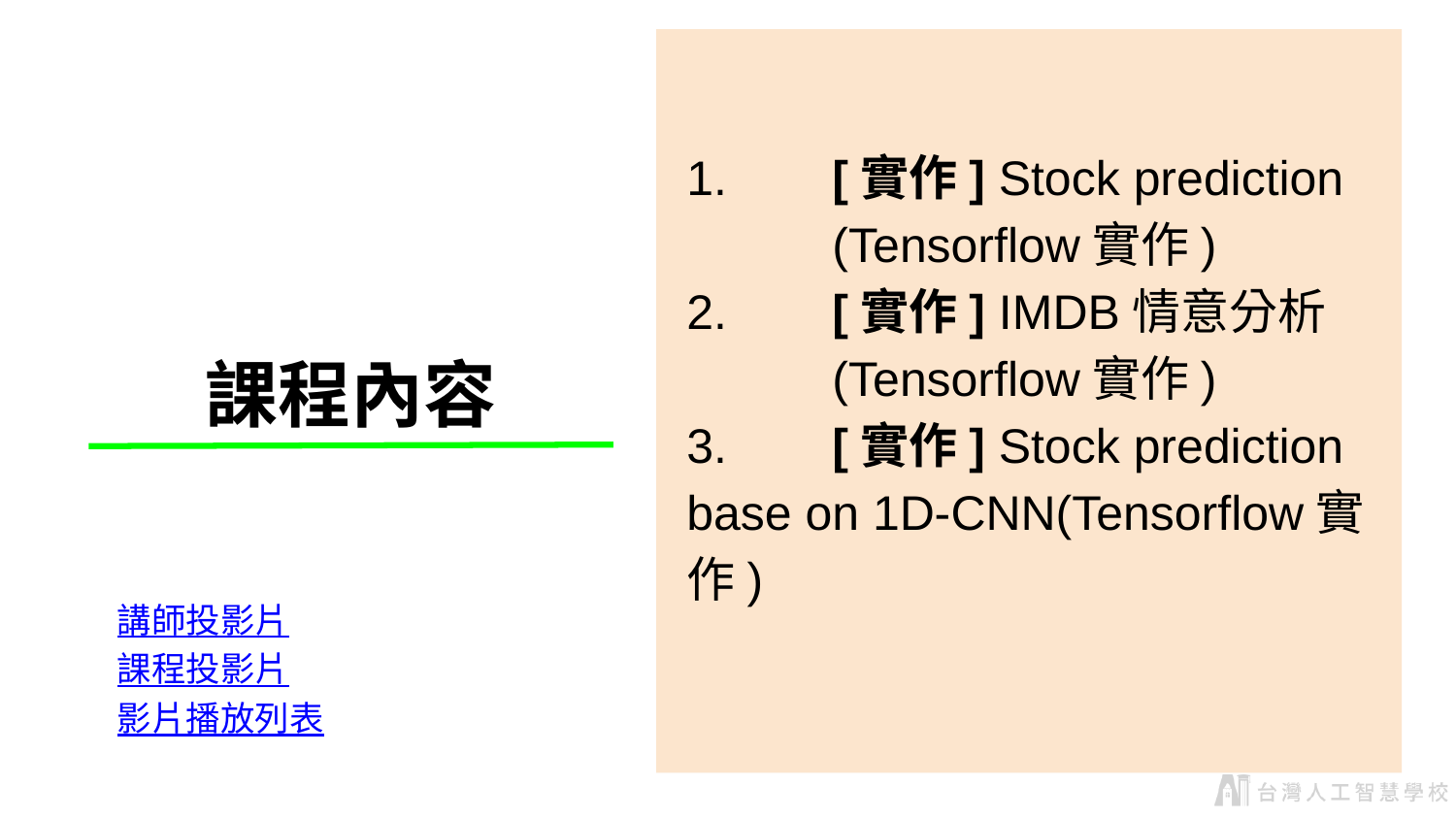

1.	[實作] Stock prediction
	(Tensorflow實作)
2.	[實作] IMDB情意分析
	(Tensorflow實作)
3.	[實作] Stock prediction base on 1D-CNN(Tensorflow實作)

課程內容
講師投影片
課程投影片
影片播放列表